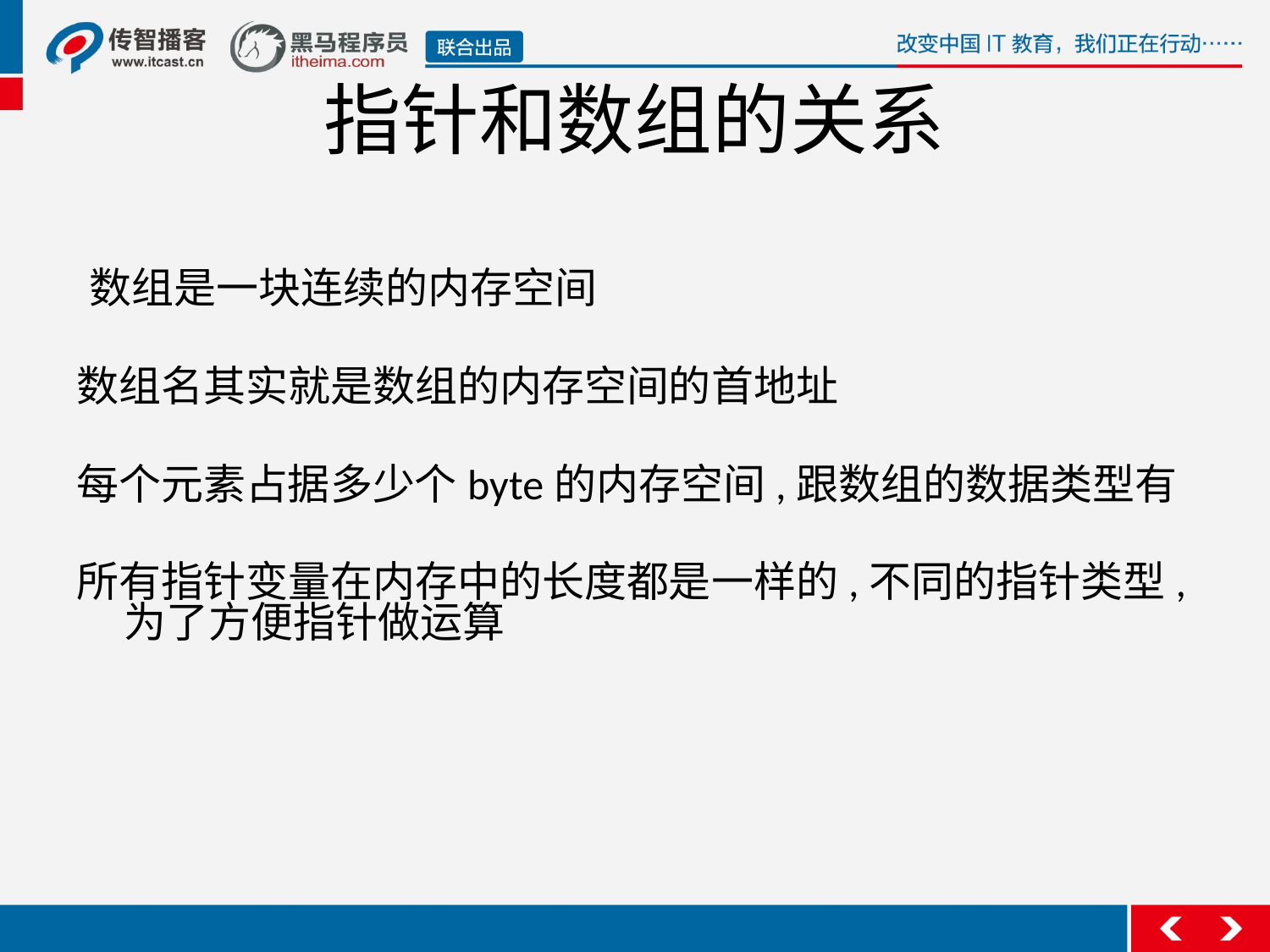

指针和数组的关系

 数组是一块连续的内存空间

数组名其实就是数组的内存空间的首地址

每个元素占据多少个byte的内存空间,跟数组的数据类型有

所有指针变量在内存中的长度都是一样的,不同的指针类型,为了方便指针做运算